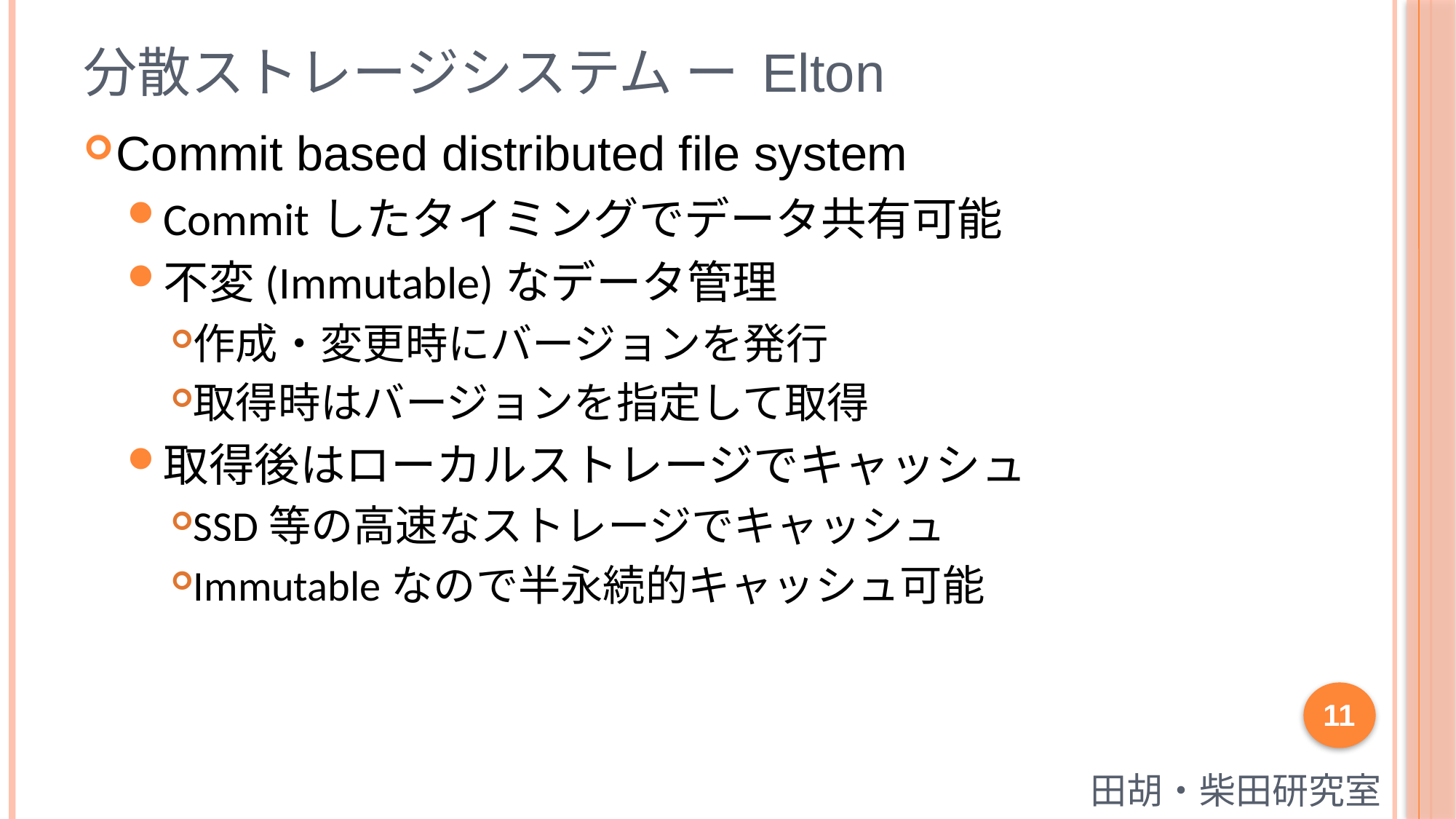

# 分散ストレージシステム ー Elton
Commit based distributed file system
Commitしたタイミングでデータ共有可能
不変(Immutable)なデータ管理
作成・変更時にバージョンを発行
取得時はバージョンを指定して取得
取得後はローカルストレージでキャッシュ
SSD等の高速なストレージでキャッシュ
Immutableなので半永続的キャッシュ可能
11